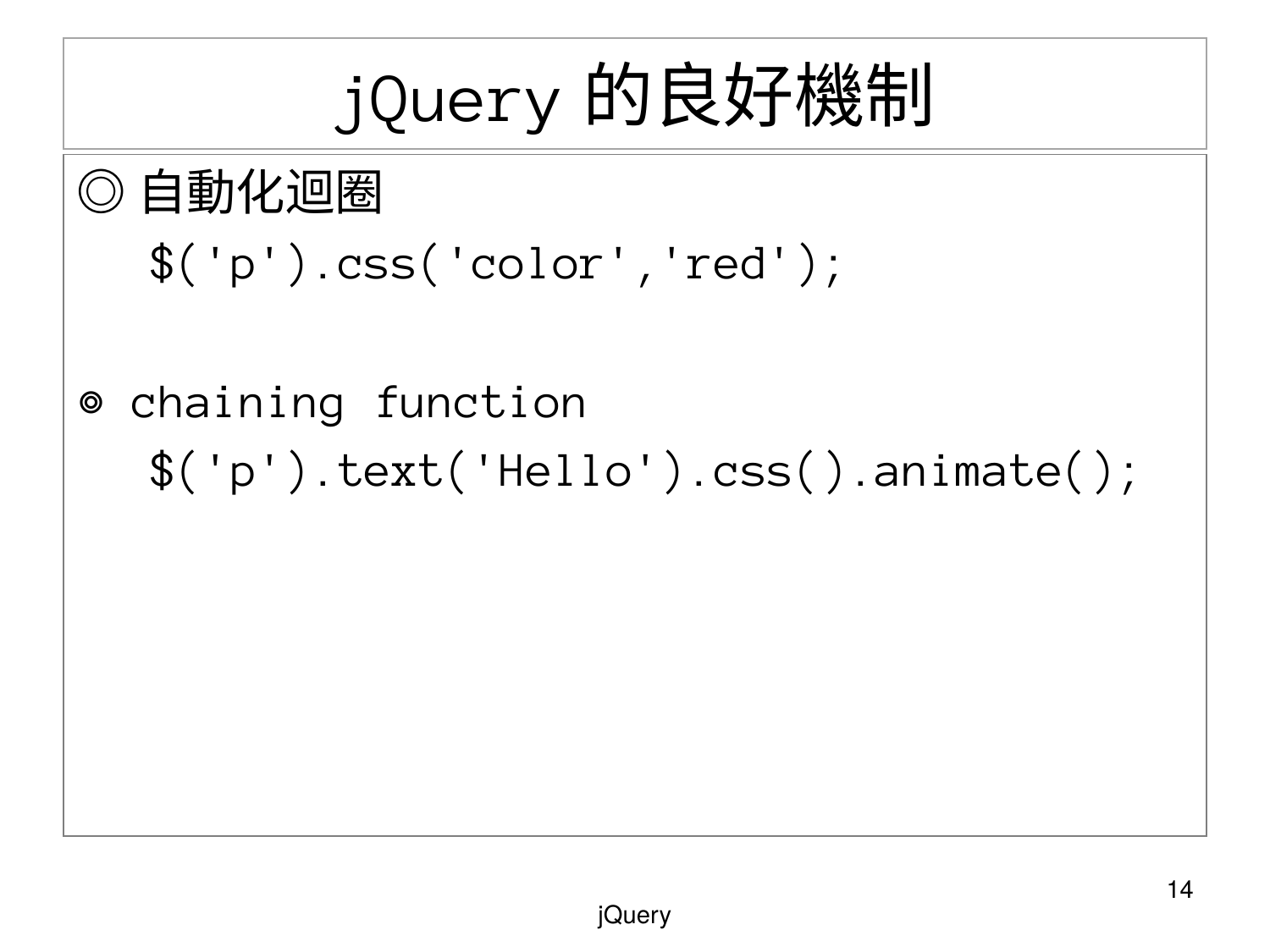

# jQuery的良好機制
◎自動化迴圈
	 $('p').css('color','red');

◎ chaining function
	 $('p').text('Hello').css().animate();
14
jQuery